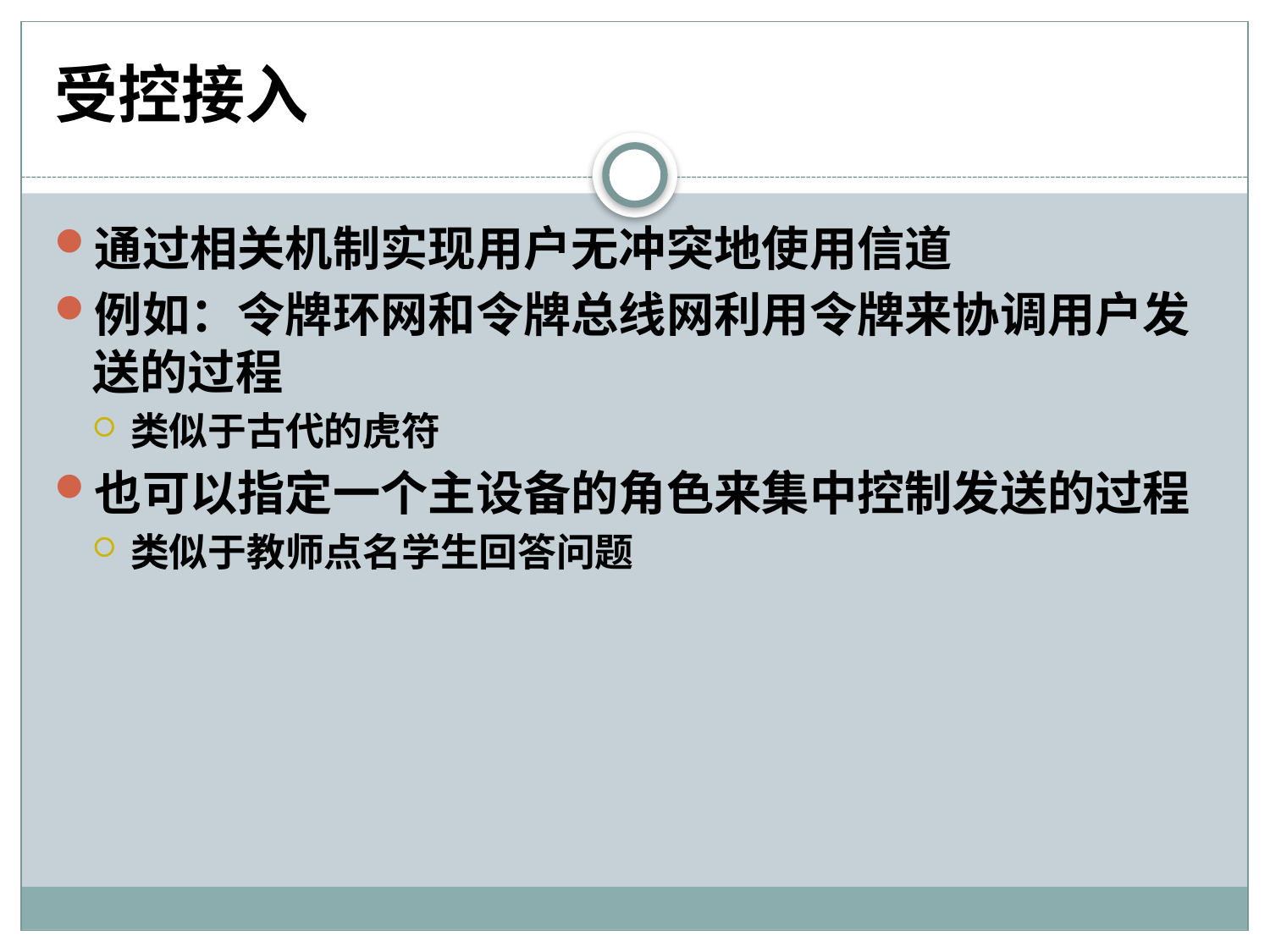

# 受控接入
通过相关机制实现用户无冲突地使用信道
例如：令牌环网和令牌总线网利用令牌来协调用户发送的过程
类似于古代的虎符
也可以指定一个主设备的角色来集中控制发送的过程
类似于教师点名学生回答问题